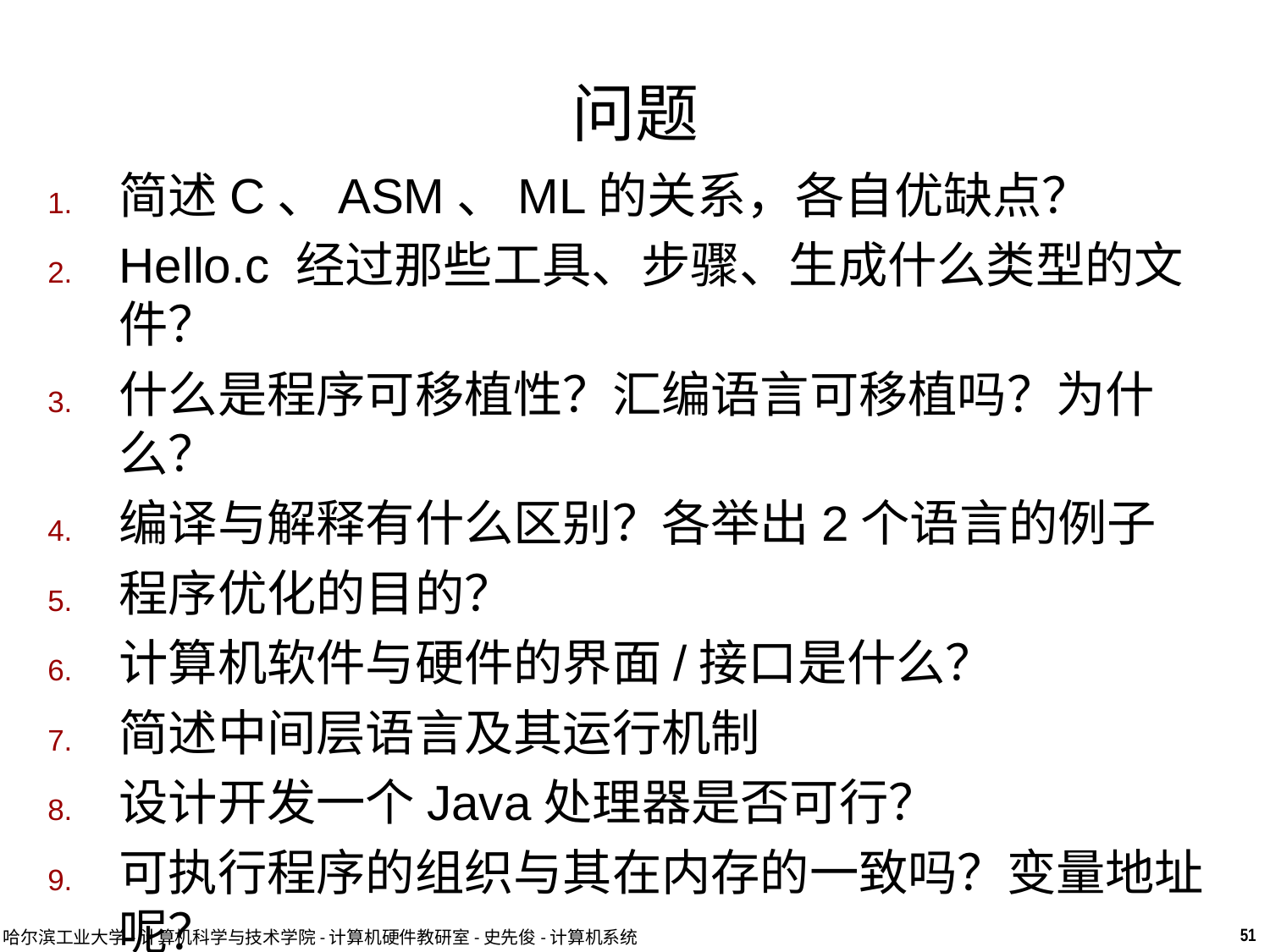

# 问题
简述C、ASM、ML的关系，各自优缺点？
Hello.c 经过那些工具、步骤、生成什么类型的文件？
什么是程序可移植性？汇编语言可移植吗？为什么？
编译与解释有什么区别？各举出2个语言的例子
程序优化的目的？
计算机软件与硬件的界面/接口是什么？
简述中间层语言及其运行机制
设计开发一个Java处理器是否可行？
可执行程序的组织与其在内存的一致吗？变量地址呢？
程序执行结果与那些相关呢
算法、程序编写、语言处理系统、OS、ISA-机器语言、微体系结构等